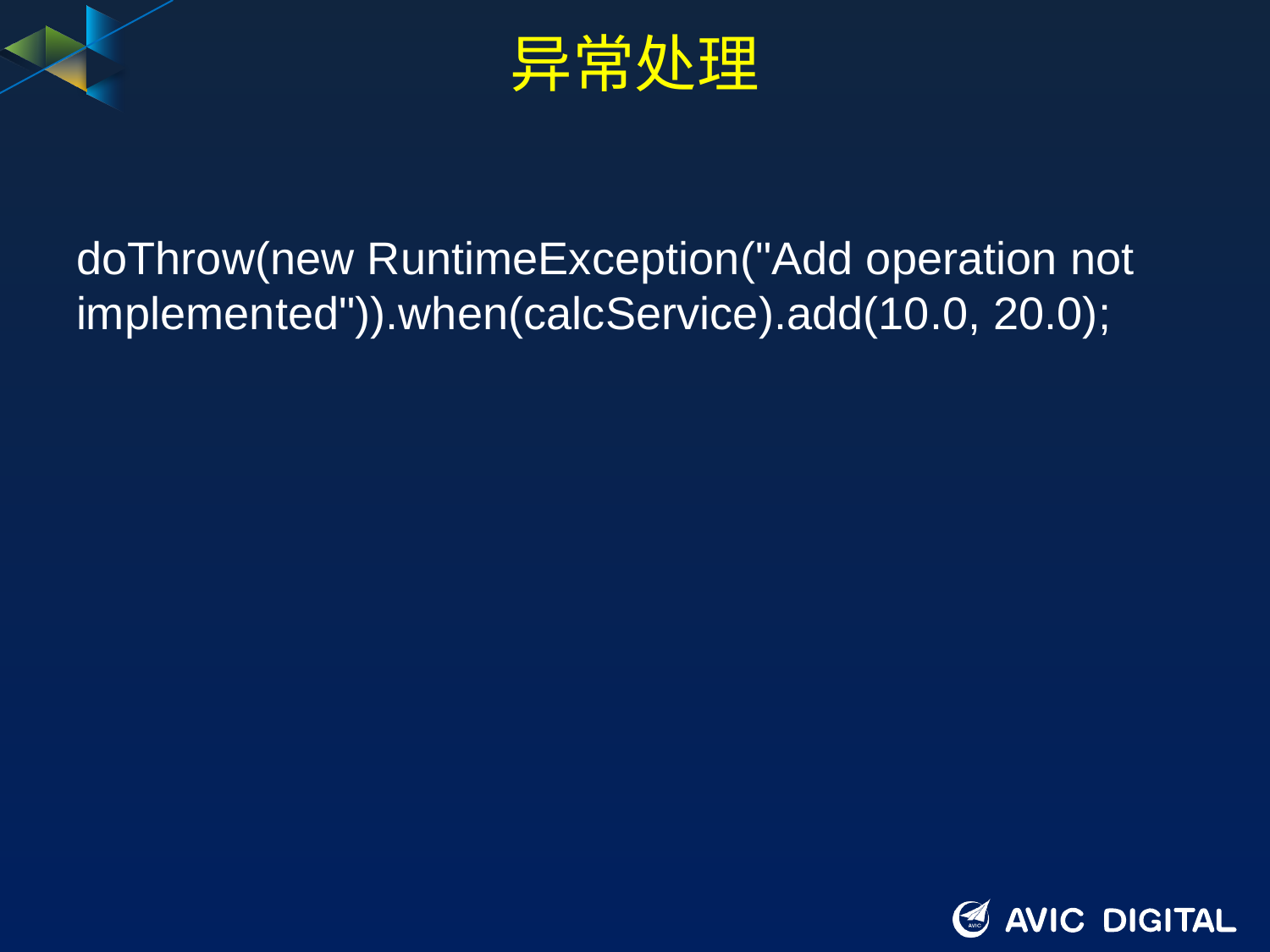

# 异常处理
doThrow(new RuntimeException("Add operation not implemented")).when(calcService).add(10.0, 20.0);